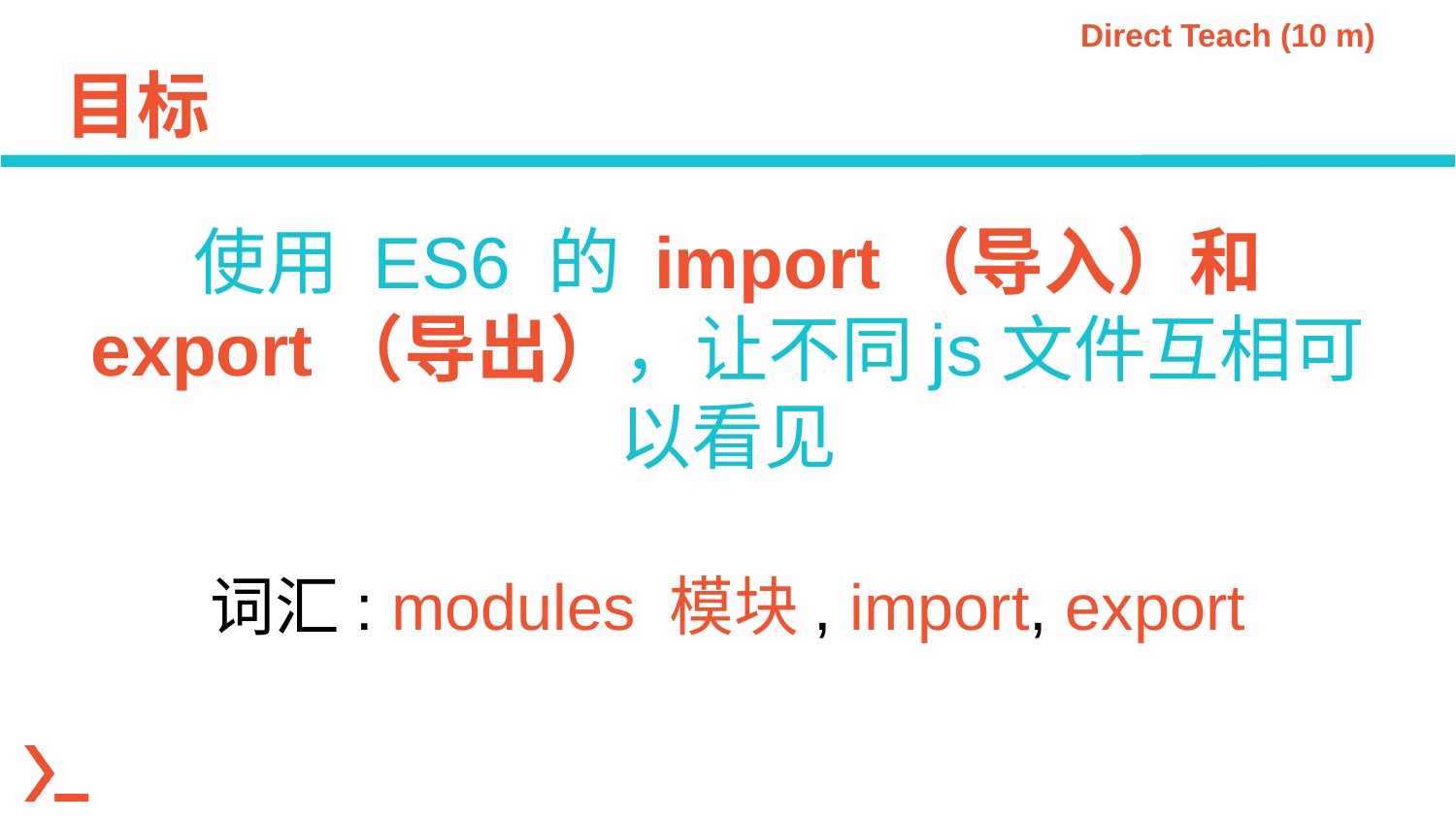

Direct Teach (10 m)
# 目标
使用 ES6 的 import（导入）和 export（导出），让不同js文件互相可以看见

词汇: modules 模块, import, export